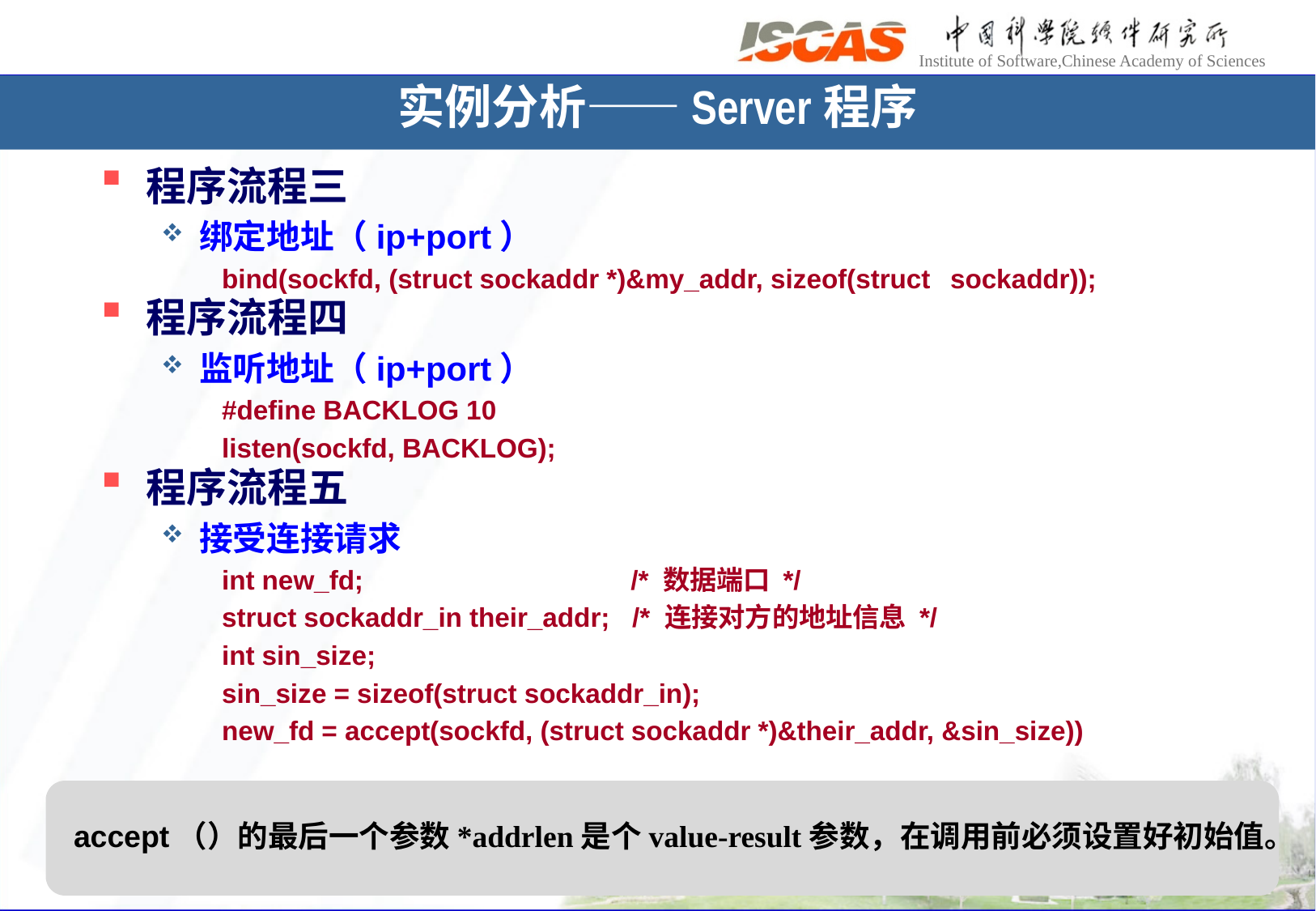

实例分析——Server程序

程序流程三
绑定地址（ip+port）
bind(sockfd, (struct sockaddr *)&my_addr, sizeof(struct 	sockaddr));
程序流程四
监听地址（ip+port）
#define BACKLOG 10
listen(sockfd, BACKLOG);
程序流程五
接受连接请求
int new_fd; 		      /* 数据端口 */
struct sockaddr_in their_addr;   /* 连接对方的地址信息 */
int sin_size;
sin_size = sizeof(struct sockaddr_in);
new_fd = accept(sockfd, (struct sockaddr *)&their_addr, &sin_size))

accept（）的最后一个参数*addrlen是个value-result参数，在调用前必须设置好初始值。